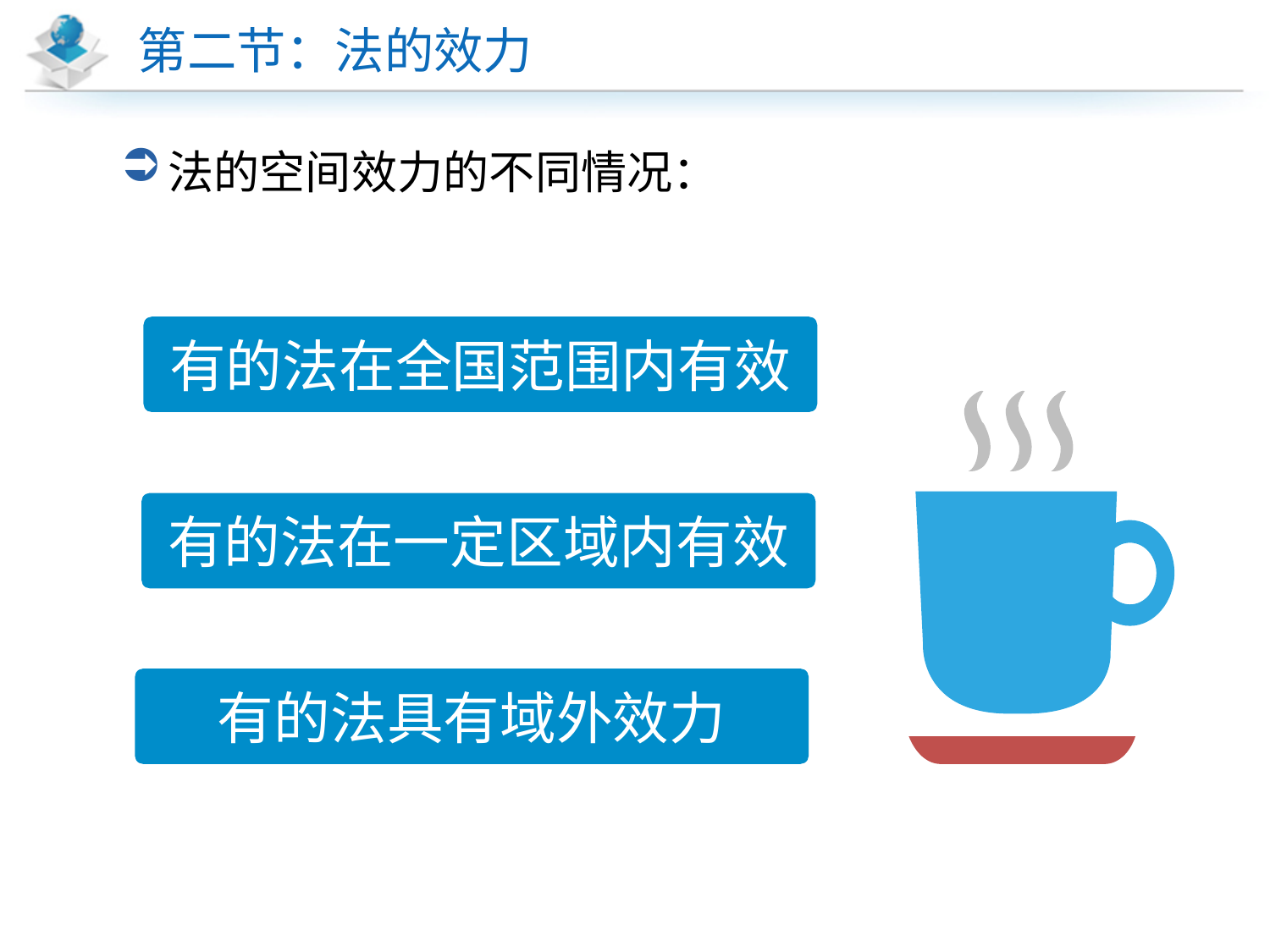

# 第二节：法的效力
法的空间效力的不同情况：
有的法在全国范围内有效

有的法在一定区域内有效
有的法具有域外效力